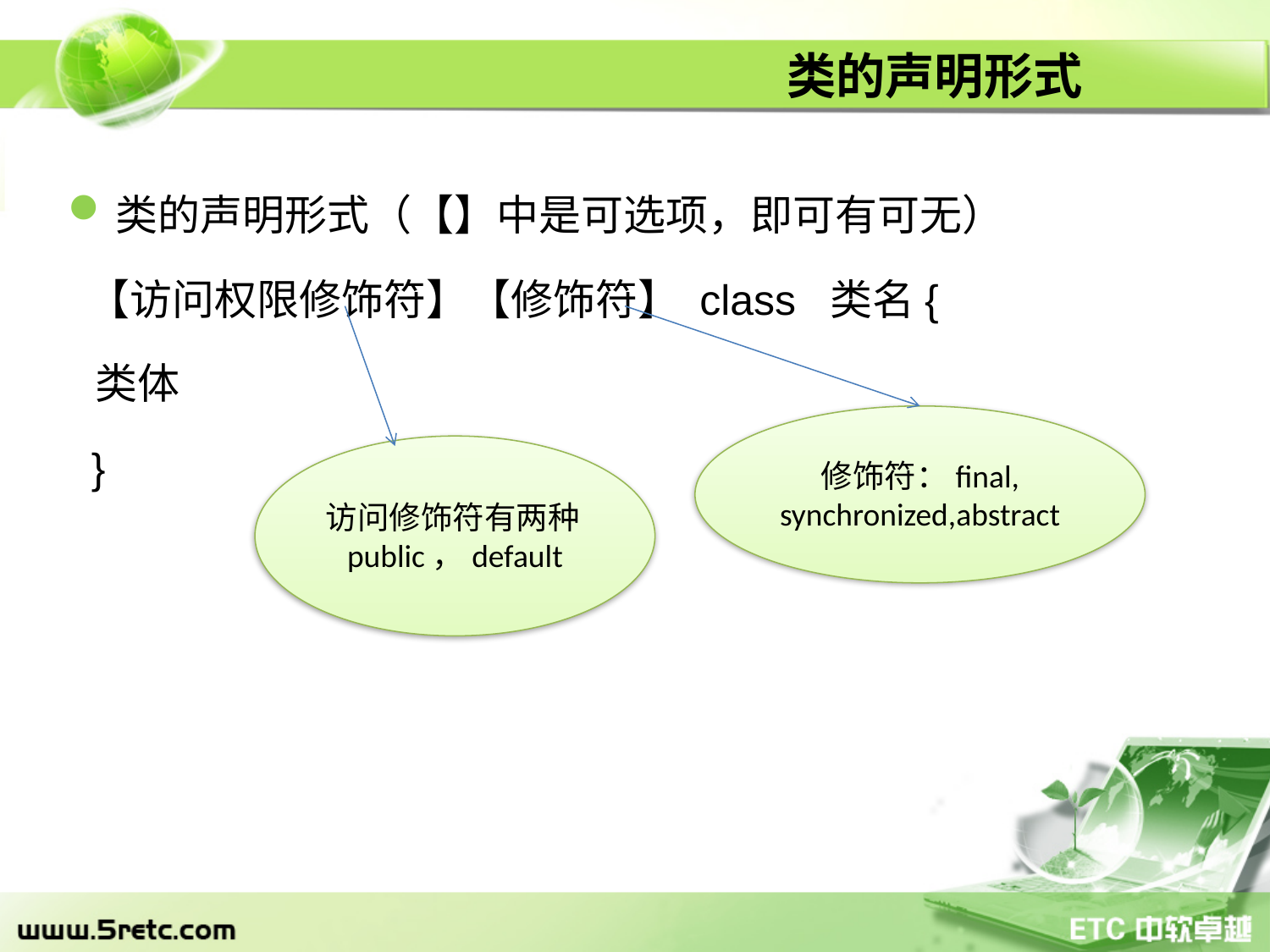

# 类的声明形式
类的声明形式（【】中是可选项，即可有可无）
 【访问权限修饰符】【修饰符】 class  类名{
  类体
  }

修饰符：final, synchronized,abstract
访问修饰符有两种public，default